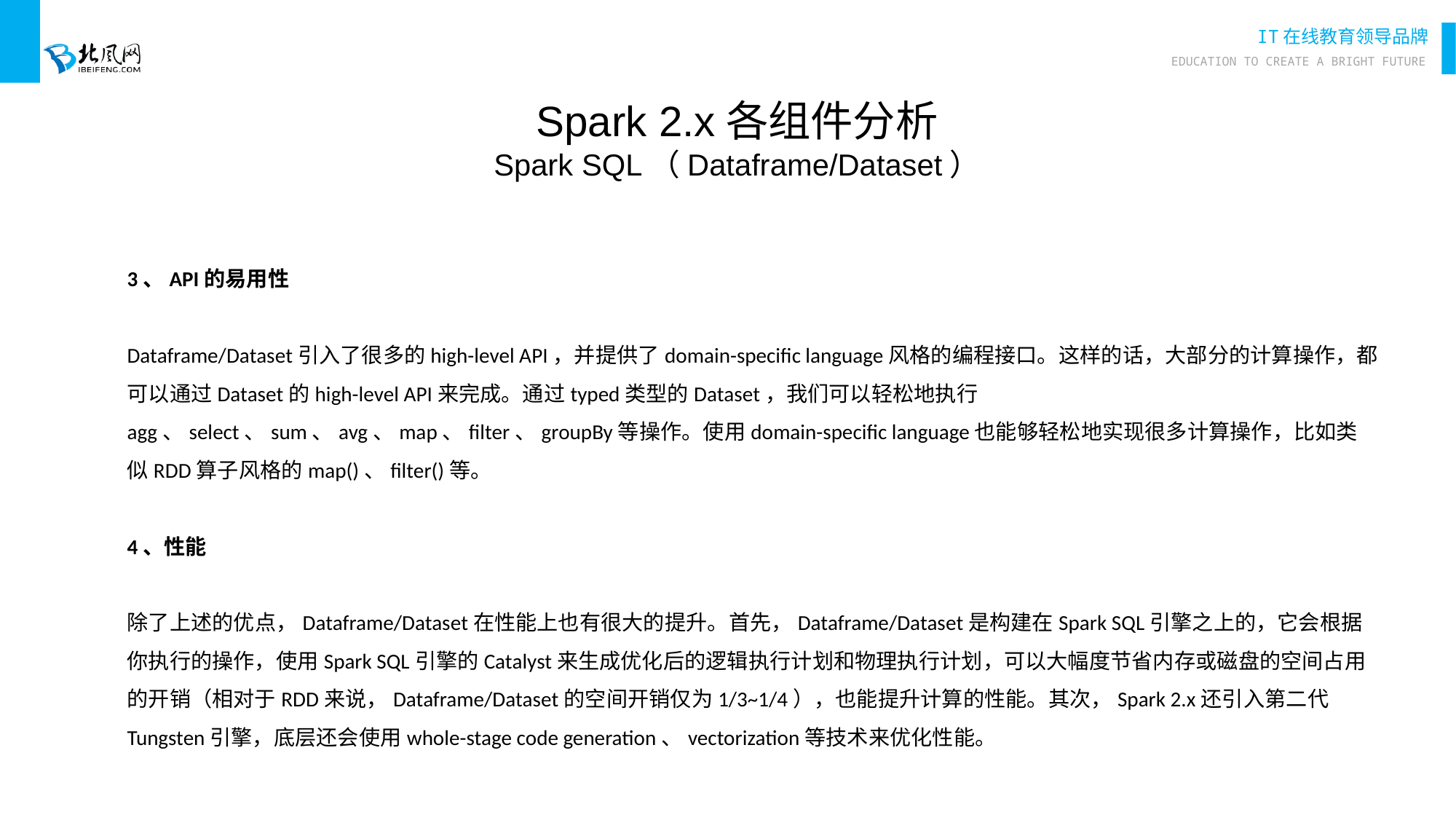

Spark 2.x各组件分析
Spark SQL（Dataframe/Dataset）
3、API的易用性

Dataframe/Dataset引入了很多的high-level API，并提供了domain-specific language风格的编程接口。这样的话，大部分的计算操作，都可以通过Dataset的high-level API来完成。通过typed类型的Dataset，我们可以轻松地执行agg、select、sum、avg、map、filter、groupBy等操作。使用domain-specific language也能够轻松地实现很多计算操作，比如类似RDD算子风格的map()、filter()等。

4、性能

除了上述的优点，Dataframe/Dataset在性能上也有很大的提升。首先，Dataframe/Dataset是构建在Spark SQL引擎之上的，它会根据你执行的操作，使用Spark SQL引擎的Catalyst来生成优化后的逻辑执行计划和物理执行计划，可以大幅度节省内存或磁盘的空间占用的开销（相对于RDD来说，Dataframe/Dataset的空间开销仅为1/3~1/4），也能提升计算的性能。其次，Spark 2.x还引入第二代Tungsten引擎，底层还会使用whole-stage code generation、vectorization等技术来优化性能。